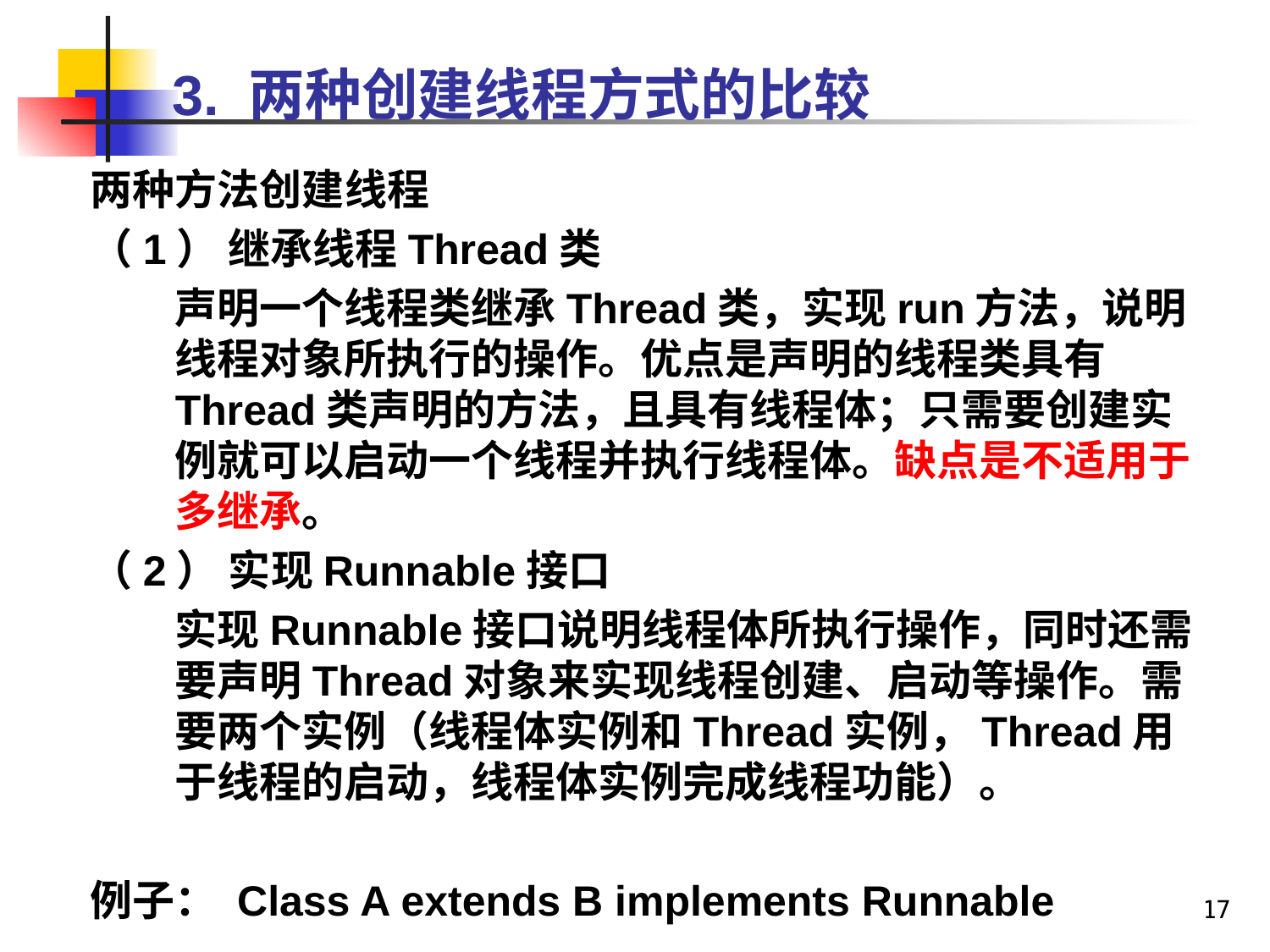

# 3. 两种创建线程方式的比较
两种方法创建线程
（1） 继承线程Thread类
	声明一个线程类继承Thread类，实现run方法，说明线程对象所执行的操作。优点是声明的线程类具有Thread类声明的方法，且具有线程体；只需要创建实例就可以启动一个线程并执行线程体。缺点是不适用于多继承。
（2） 实现Runnable接口
	实现Runnable接口说明线程体所执行操作，同时还需要声明Thread对象来实现线程创建、启动等操作。需要两个实例（线程体实例和Thread实例，Thread用于线程的启动，线程体实例完成线程功能）。

例子： Class A extends B implements Runnable
17